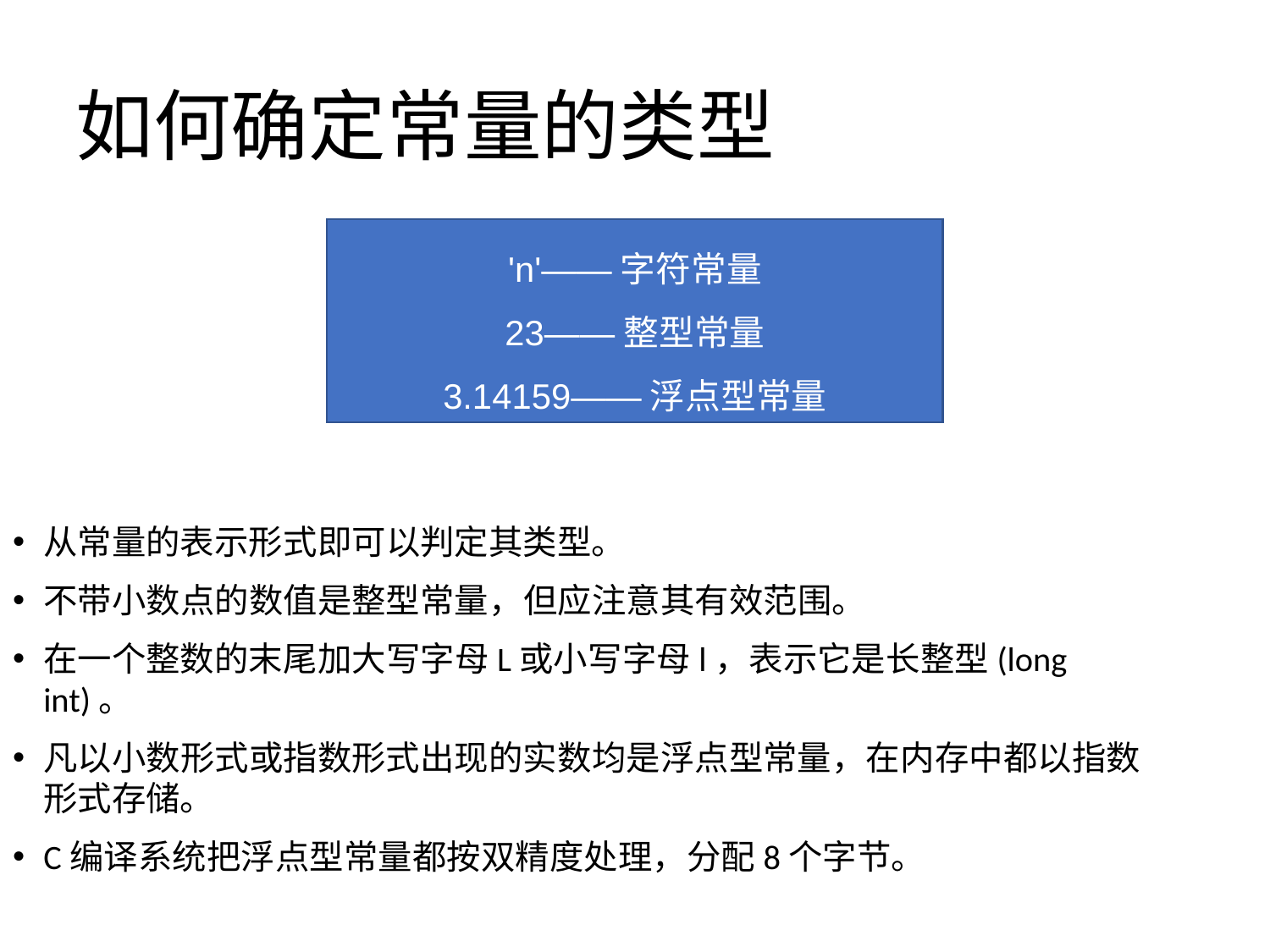

# 如何确定常量的类型
'n'——字符常量
23——整型常量
3.14159——浮点型常量
从常量的表示形式即可以判定其类型。
不带小数点的数值是整型常量，但应注意其有效范围。
在一个整数的末尾加大写字母L或小写字母l，表示它是长整型(long int)。
凡以小数形式或指数形式出现的实数均是浮点型常量，在内存中都以指数形式存储。
C编译系统把浮点型常量都按双精度处理，分配8个字节。